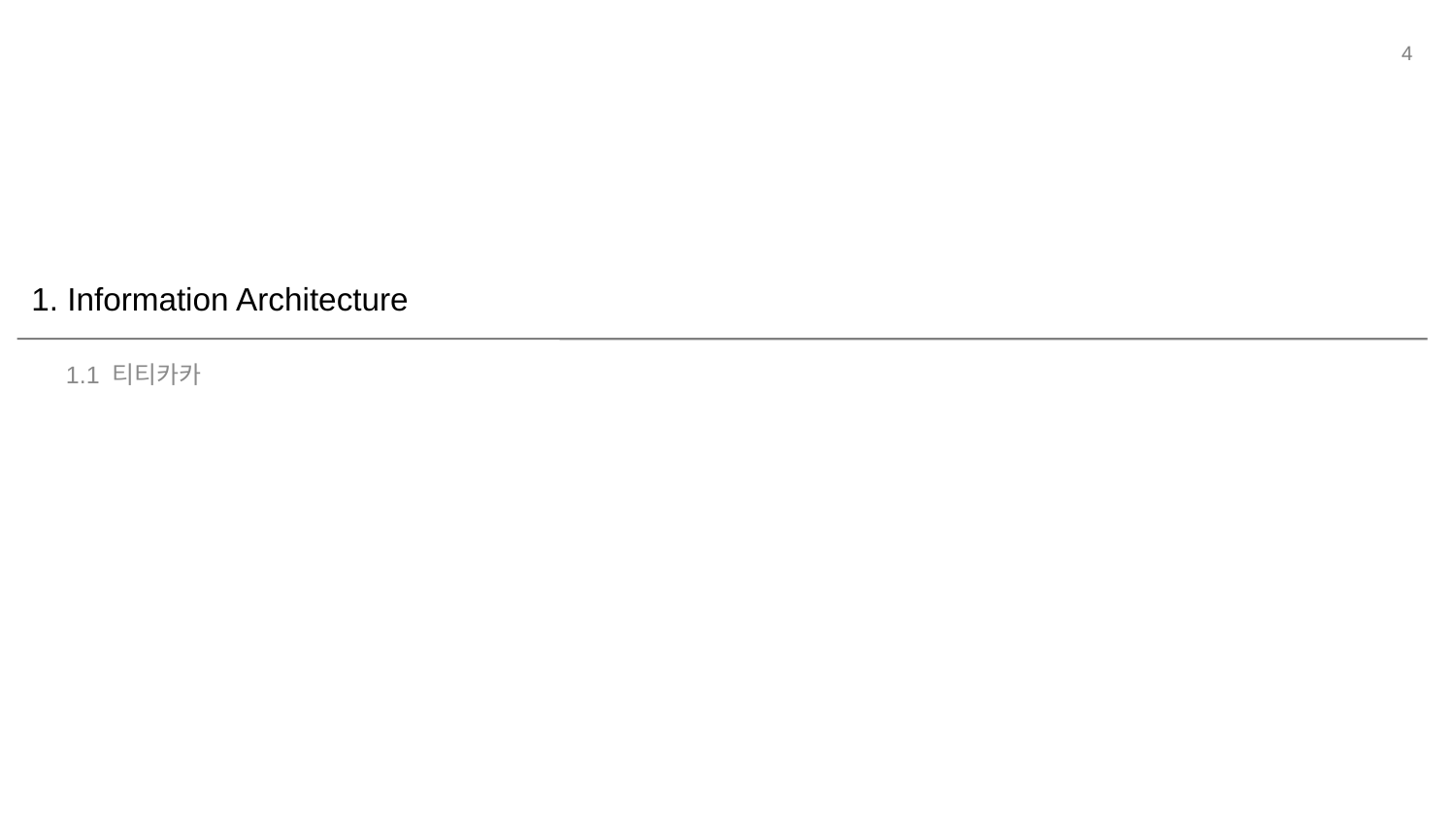

4
# 1. Information Architecture
1.1 티티카카